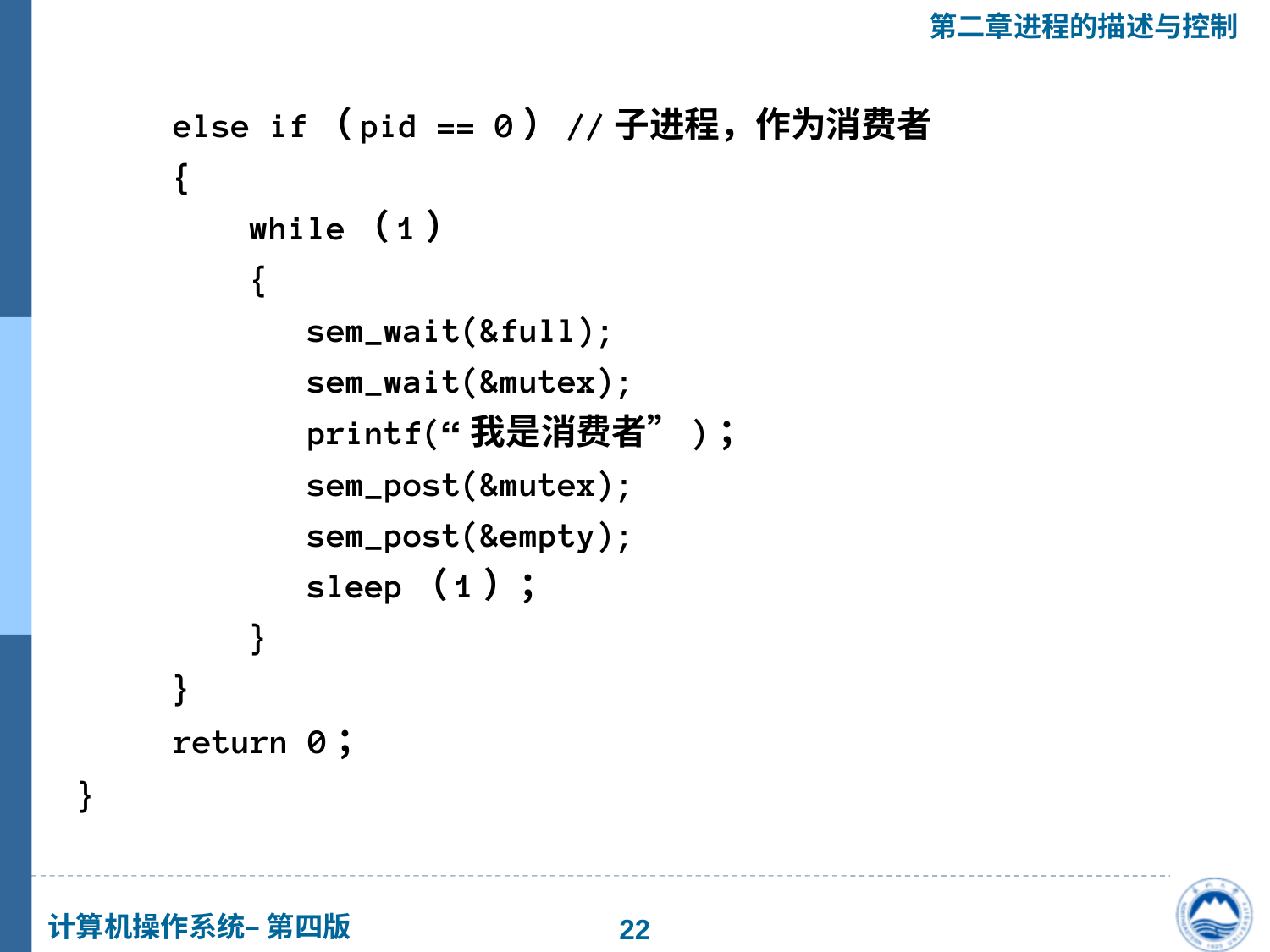

else if（pid == 0）//子进程，作为消费者
 {
     while（1）
     {
        sem_wait(&full);
        sem_wait(&mutex);
        printf(“我是消费者”)；
        sem_post(&mutex);
        sem_post(&empty);
        sleep（1）；
     }
 }
     return 0；
}